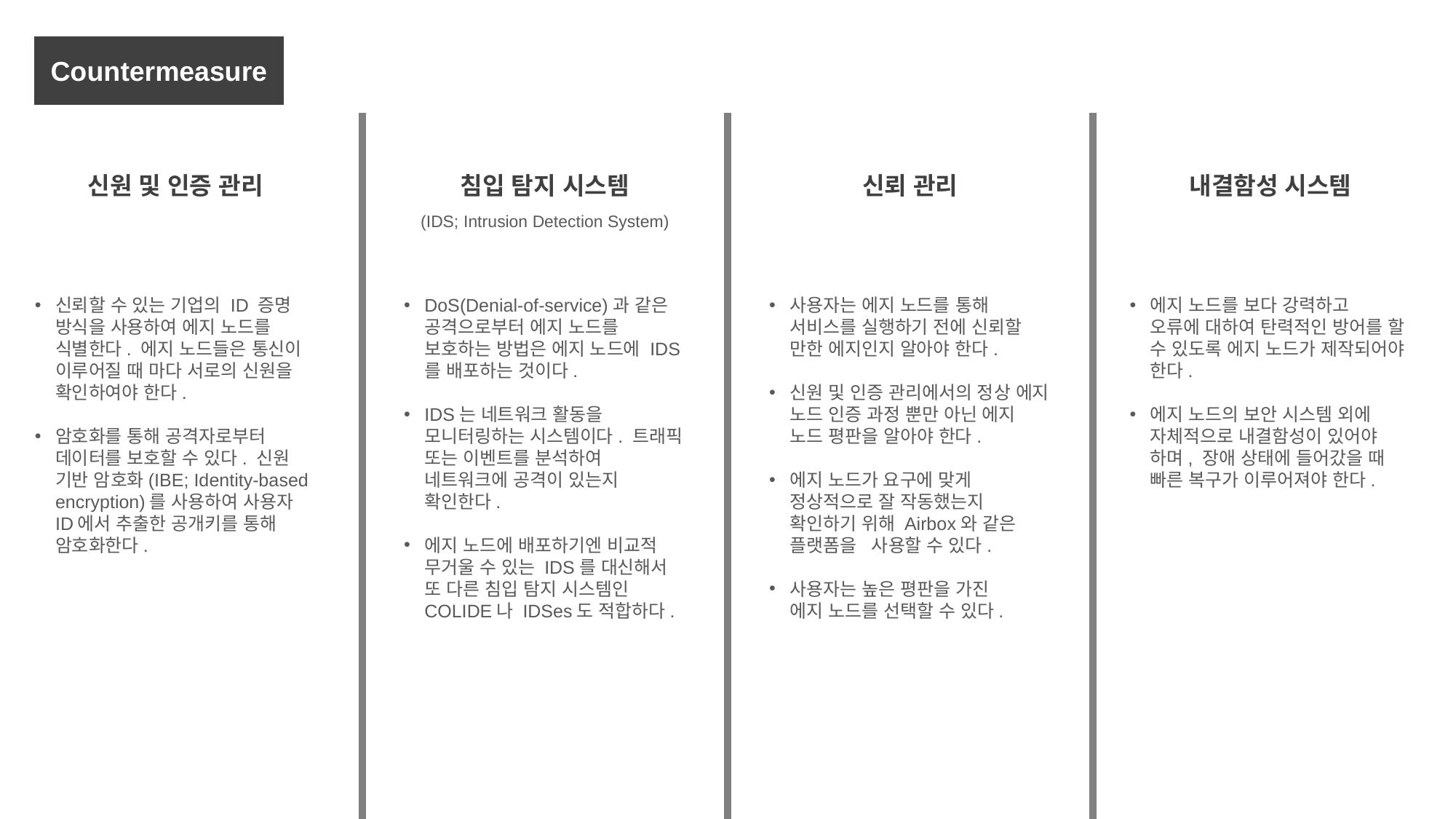

Countermeasure

신원 및 인증 관리
침입 탐지 시스템
신뢰 관리
내결함성 시스템
(IDS; Intrusion Detection System)
사용자는 에지 노드를 통해    서비스를 실행하기 전에 신뢰할 만한 에지인지 알아야 한다.

신원 및 인증 관리에서의 정상 에지 노드 인증 과정 뿐만 아닌 에지 노드 평판을 알아야 한다.

에지 노드가 요구에 맞게 정상적으로 잘 작동했는지 확인하기 위해 Airbox와 같은 플랫폼을   사용할 수 있다.

사용자는 높은 평판을 가진      에지 노드를 선택할 수 있다.
에지 노드를 보다 강력하고      오류에 대하여 탄력적인 방어를 할 수 있도록 에지 노드가 제작되어야 한다.

에지 노드의 보안 시스템 외에 자체적으로 내결함성이 있어야 하며, 장애 상태에 들어갔을 때 빠른 복구가 이루어져야 한다.
신뢰할 수 있는 기업의 ID 증명 방식을 사용하여 에지 노드를 식별한다. 에지 노드들은 통신이 이루어질 때 마다 서로의 신원을 확인하여야 한다.

암호화를 통해 공격자로부터 데이터를 보호할 수 있다. 신원 기반 암호화(IBE; Identity-based encryption)를 사용하여 사용자 ID에서 추출한 공개키를 통해 암호화한다.
DoS(Denial-of-service)과 같은 공격으로부터 에지 노드를 보호하는 방법은 에지 노드에 IDS를 배포하는 것이다.

IDS는 네트워크 활동을 모니터링하는 시스템이다. 트래픽 또는 이벤트를 분석하여 네트워크에 공격이 있는지 확인한다.

에지 노드에 배포하기엔 비교적 무거울 수 있는 IDS를 대신해서 또 다른 침입 탐지 시스템인 COLIDE나 IDSes도 적합하다.